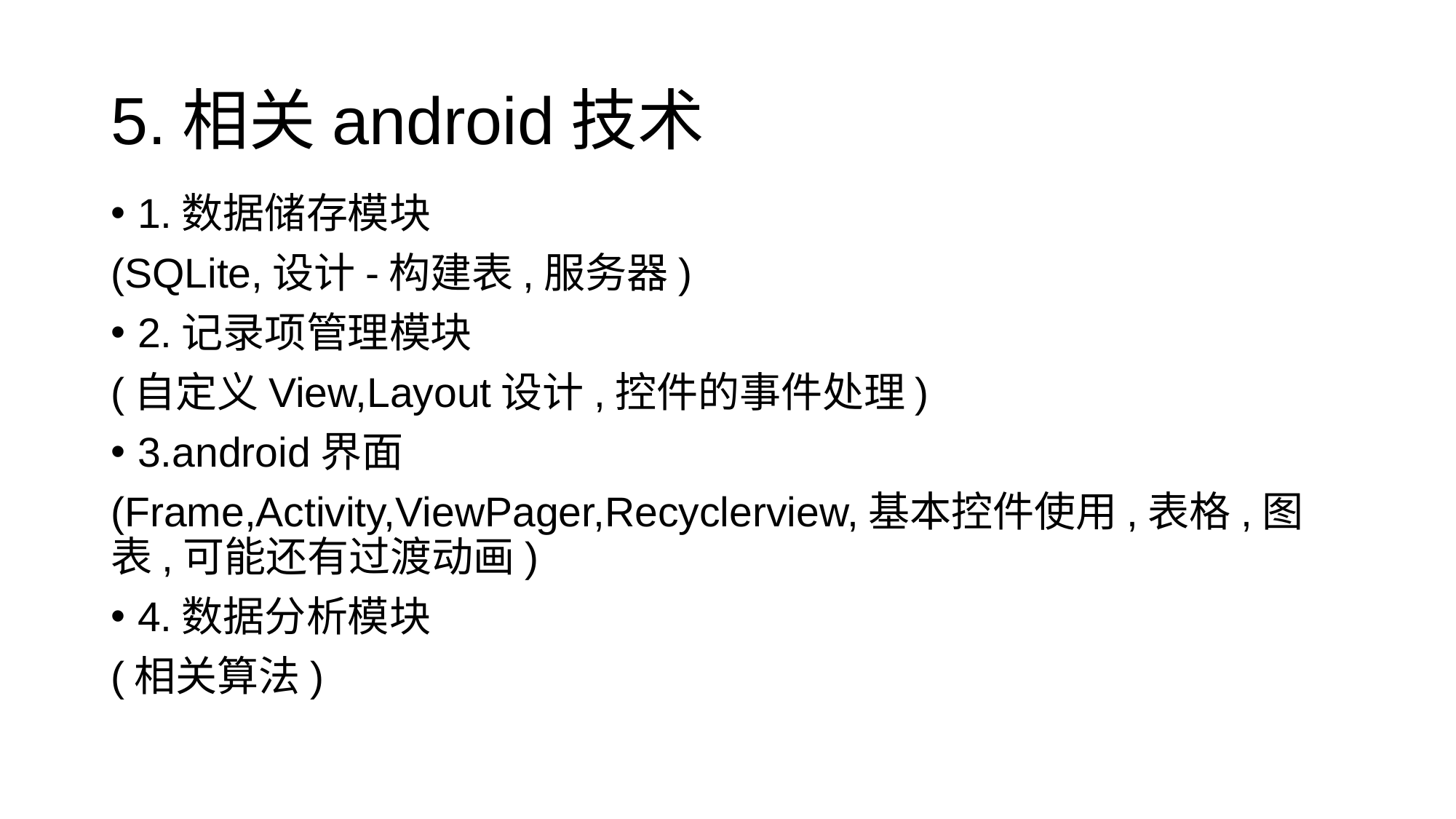

# 5.相关android技术
1.数据储存模块
(SQLite,设计-构建表,服务器)
2.记录项管理模块
(自定义View,Layout设计,控件的事件处理)
3.android界面
(Frame,Activity,ViewPager,Recyclerview,基本控件使用,表格,图表,可能还有过渡动画)
4.数据分析模块
(相关算法)